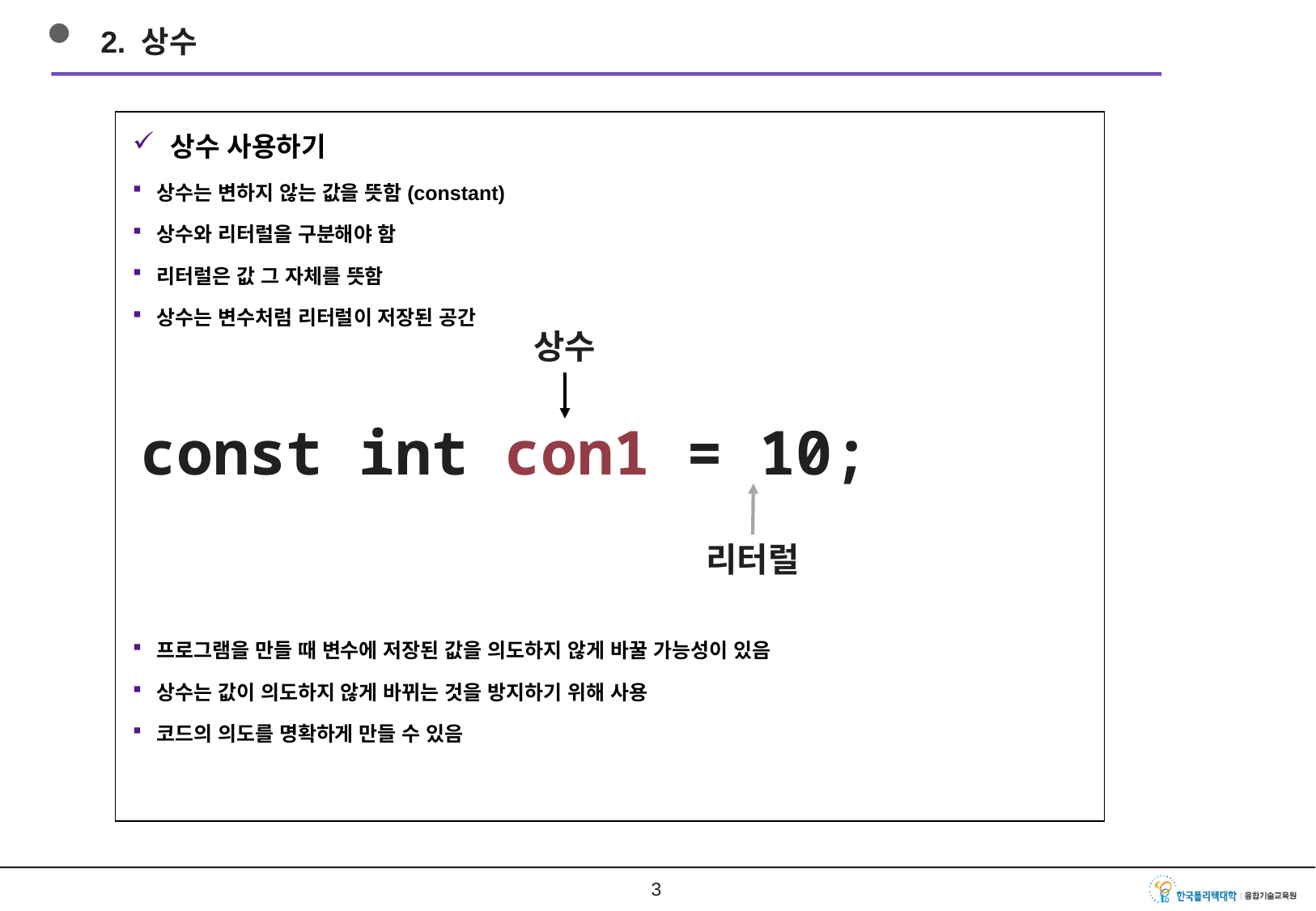

2. 상수
상수 사용하기
상수는 변하지 않는 값을 뜻함(constant)
상수와 리터럴을 구분해야 함
리터럴은 값 그 자체를 뜻함
상수는 변수처럼 리터럴이 저장된 공간

프로그램을 만들 때 변수에 저장된 값을 의도하지 않게 바꿀 가능성이 있음
상수는 값이 의도하지 않게 바뀌는 것을 방지하기 위해 사용
코드의 의도를 명확하게 만들 수 있음

상수
const int con1 = 10;
리터럴
3